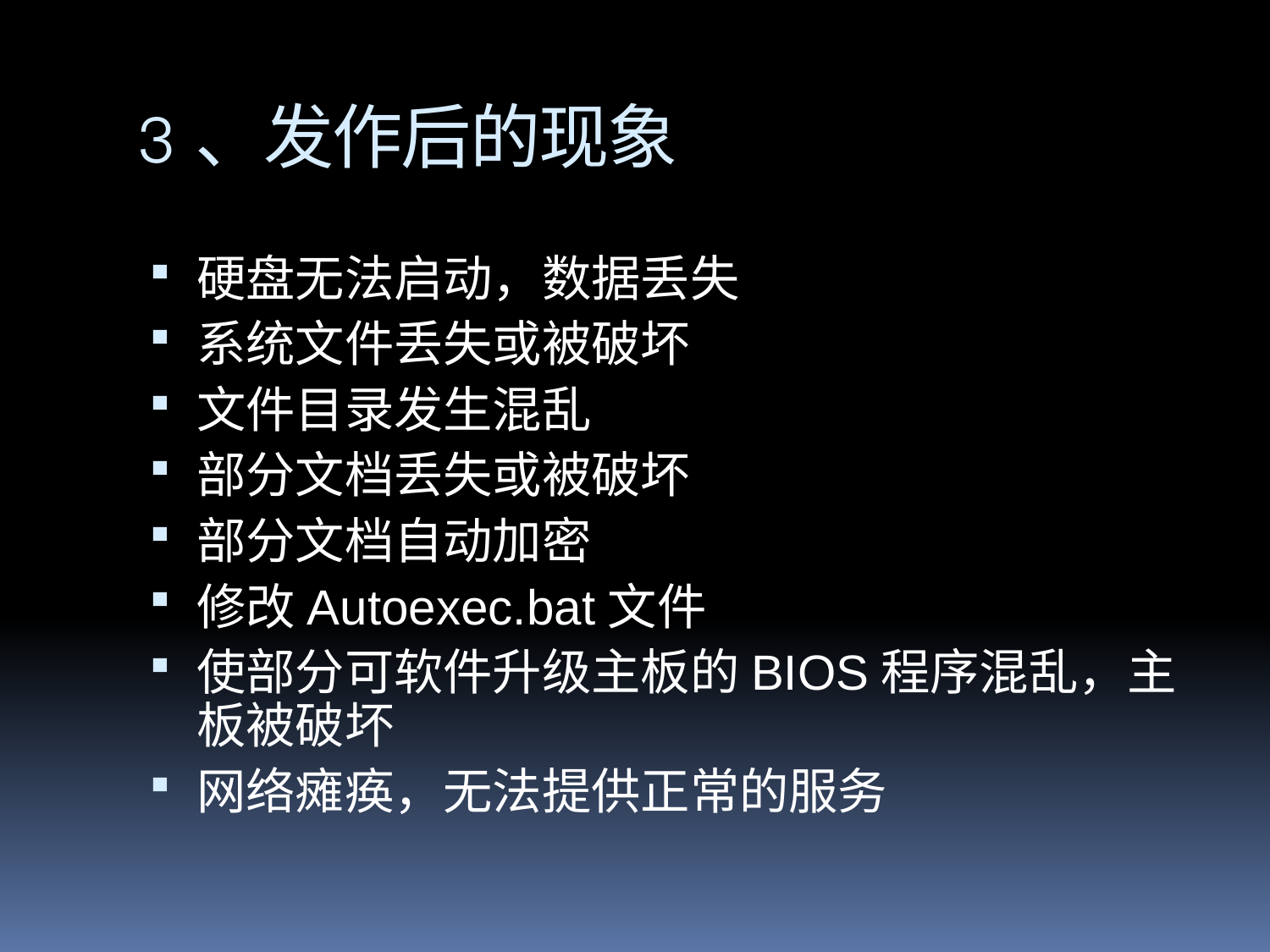

# 3、发作后的现象
硬盘无法启动，数据丢失
系统文件丢失或被破坏
文件目录发生混乱
部分文档丢失或被破坏
部分文档自动加密
修改Autoexec.bat文件
使部分可软件升级主板的BIOS程序混乱，主板被破坏
网络瘫痪，无法提供正常的服务